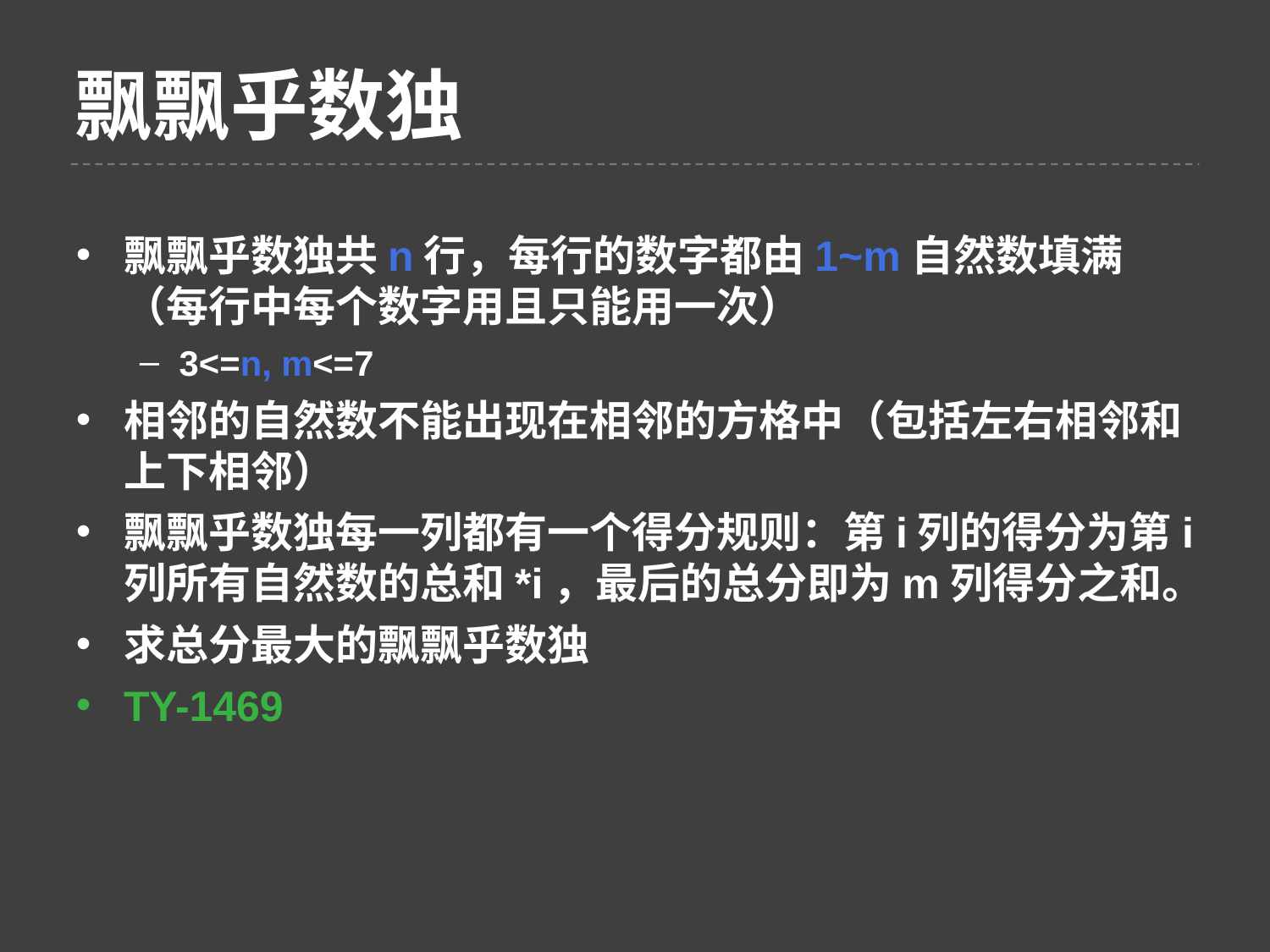

飘飘乎数独

飘飘乎数独共n行，每行的数字都由1~m自然数填满（每行中每个数字用且只能用一次）
3<=n, m<=7
相邻的自然数不能出现在相邻的方格中（包括左右相邻和上下相邻）
飘飘乎数独每一列都有一个得分规则：第i列的得分为第i列所有自然数的总和*i，最后的总分即为m列得分之和。
求总分最大的飘飘乎数独
TY-1469